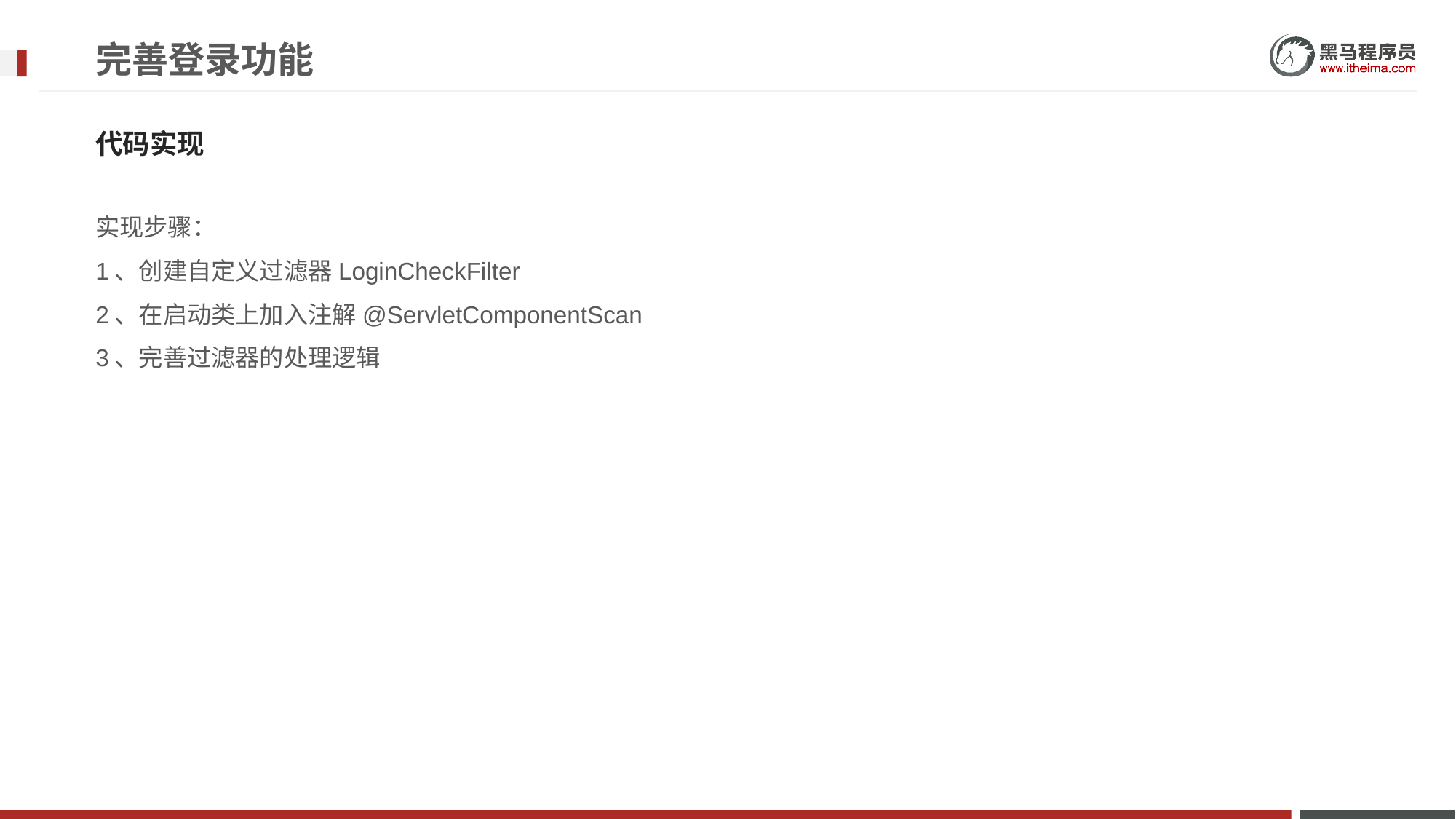

# 完善登录功能
代码实现
实现步骤：
1、创建自定义过滤器LoginCheckFilter
2、在启动类上加入注解@ServletComponentScan
3、完善过滤器的处理逻辑